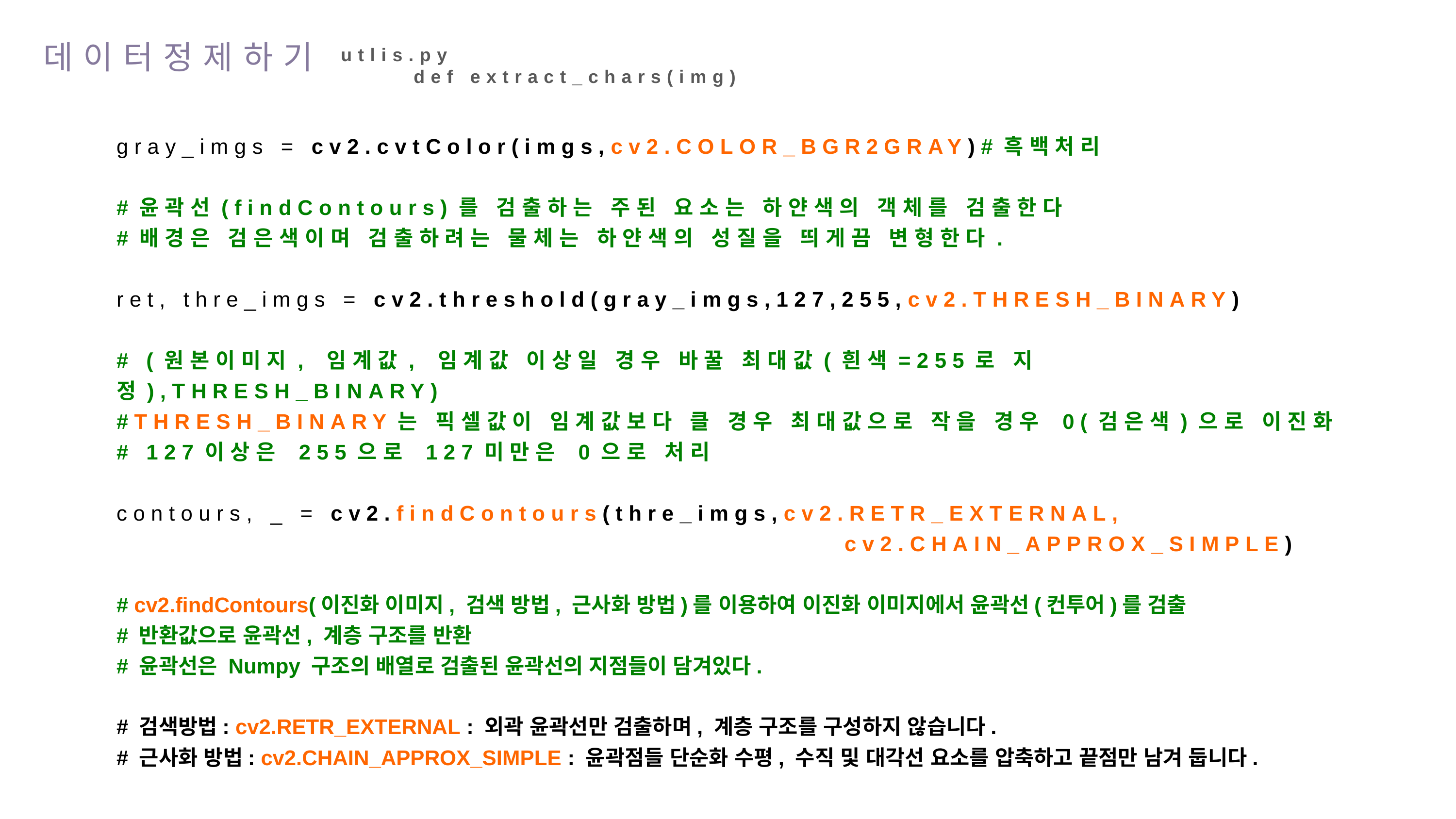

데이터정제하기
utlis.py
	def extract_chars(img)
gray_imgs = cv2.cvtColor(imgs,cv2.COLOR_BGR2GRAY)#흑백처리

#윤곽선(findContours)를 검출하는 주된 요소는 하얀색의 객체를 검출한다
#배경은 검은색이며 검출하려는 물체는 하얀색의 성질을 띄게끔 변형한다.

ret, thre_imgs = cv2.threshold(gray_imgs,127,255,cv2.THRESH_BINARY)

# (원본이미지, 임계값, 임계값 이상일 경우 바꿀 최대값(흰색=255로 지정),THRESH_BINARY)
#THRESH_BINARY는 픽셀값이 임계값보다 클 경우 최대값으로 작을 경우 0(검은색)으로 이진화
# 127이상은 255으로 127미만은 0으로 처리

contours, _ = cv2.findContours(thre_imgs,cv2.RETR_EXTERNAL,
										cv2.CHAIN_APPROX_SIMPLE)

# cv2.findContours(이진화 이미지, 검색 방법, 근사화 방법)를 이용하여 이진화 이미지에서 윤곽선(컨투어)를 검출
# 반환값으로 윤곽선, 계층 구조를 반환
# 윤곽선은 Numpy 구조의 배열로 검출된 윤곽선의 지점들이 담겨있다.

# 검색방법: cv2.RETR_EXTERNAL : 외곽 윤곽선만 검출하며, 계층 구조를 구성하지 않습니다.
# 근사화 방법: cv2.CHAIN_APPROX_SIMPLE : 윤곽점들 단순화 수평, 수직 및 대각선 요소를 압축하고 끝점만 남겨 둡니다.